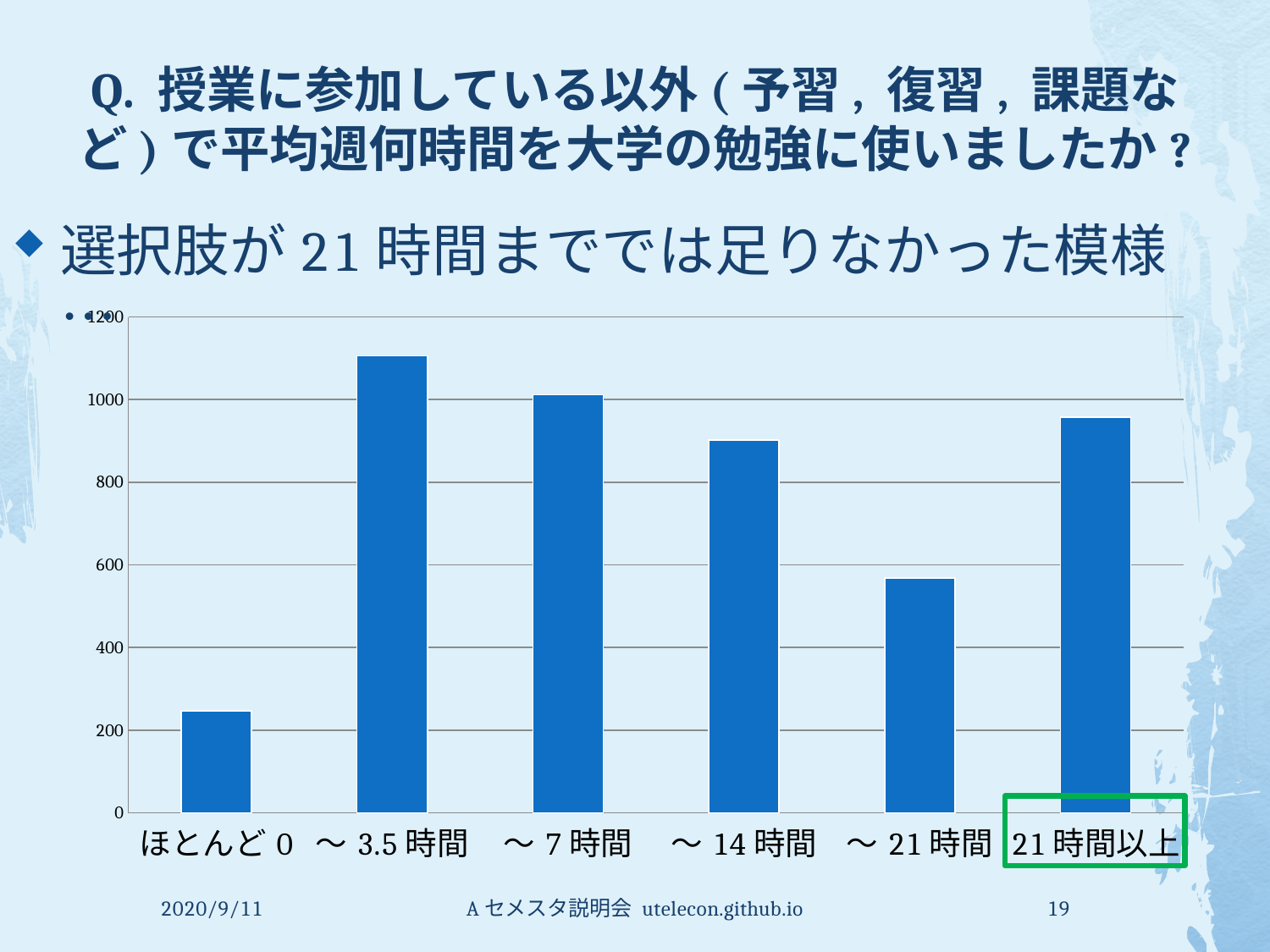

# Q. 授業に参加している以外(予習, 復習, 課題など)で平均週何時間を大学の勉強に使いましたか?
選択肢が21時間まででは足りなかった模様…

### Chart

| Category |  |
|---|---|
| ほとんど0 | 247.0 |
| 〜3.5時間 | 1106.0 |
| 〜7時間 | 1012.0 |
| 〜14時間 | 902.0 |
| 〜21時間 | 568.0 |
| 21時間以上 | 957.0 |
2020/9/11
Aセメスタ説明会 utelecon.github.io
19